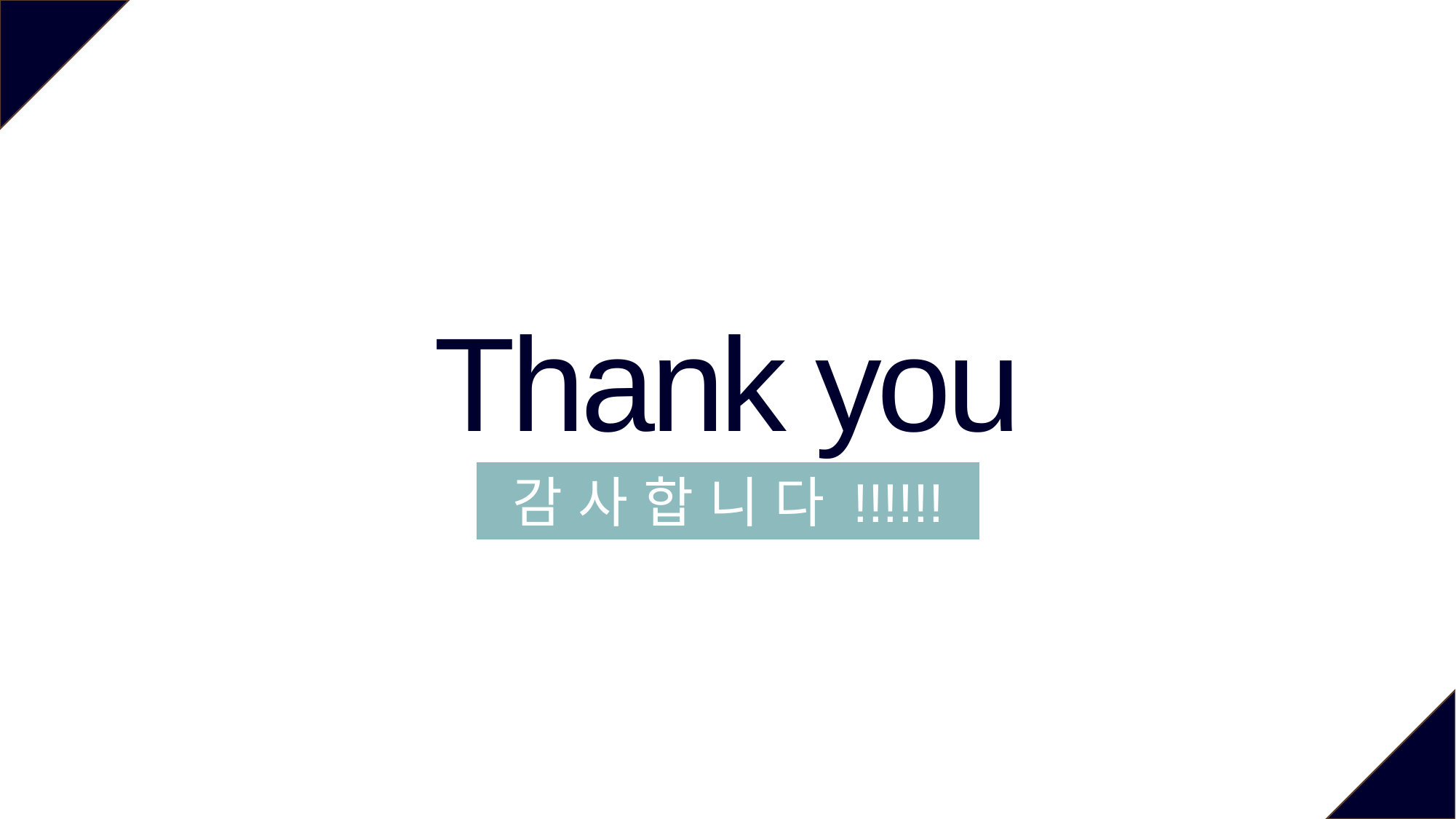

Thank you
감 사 합 니 다 !!!!!!